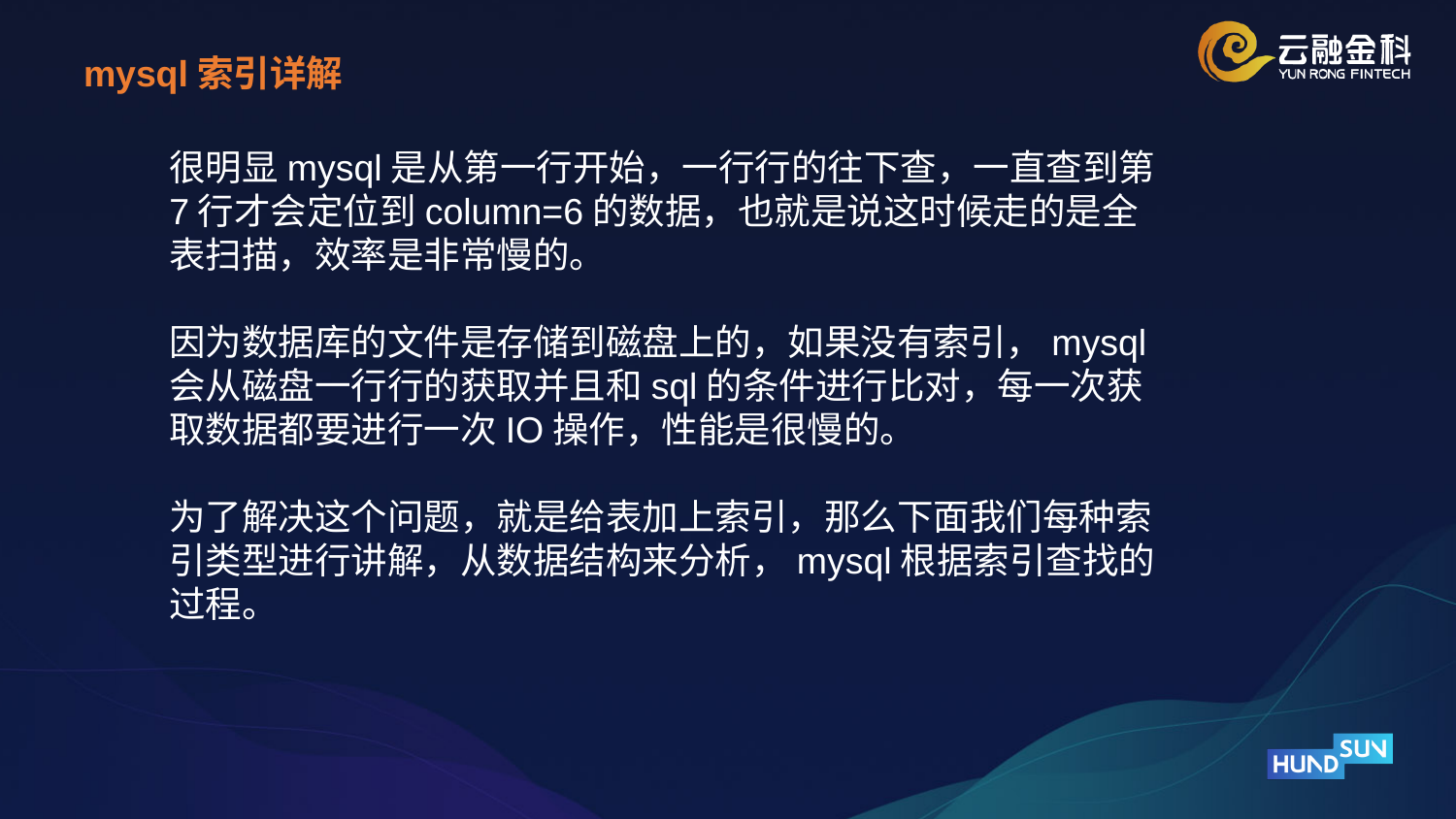

mysql索引详解
很明显mysql是从第一行开始，一行行的往下查，一直查到第7行才会定位到column=6的数据，也就是说这时候走的是全表扫描，效率是非常慢的。

因为数据库的文件是存储到磁盘上的，如果没有索引，mysql会从磁盘一行行的获取并且和sql的条件进行比对，每一次获取数据都要进行一次IO操作，性能是很慢的。

为了解决这个问题，就是给表加上索引，那么下面我们每种索引类型进行讲解，从数据结构来分析，mysql根据索引查找的过程。